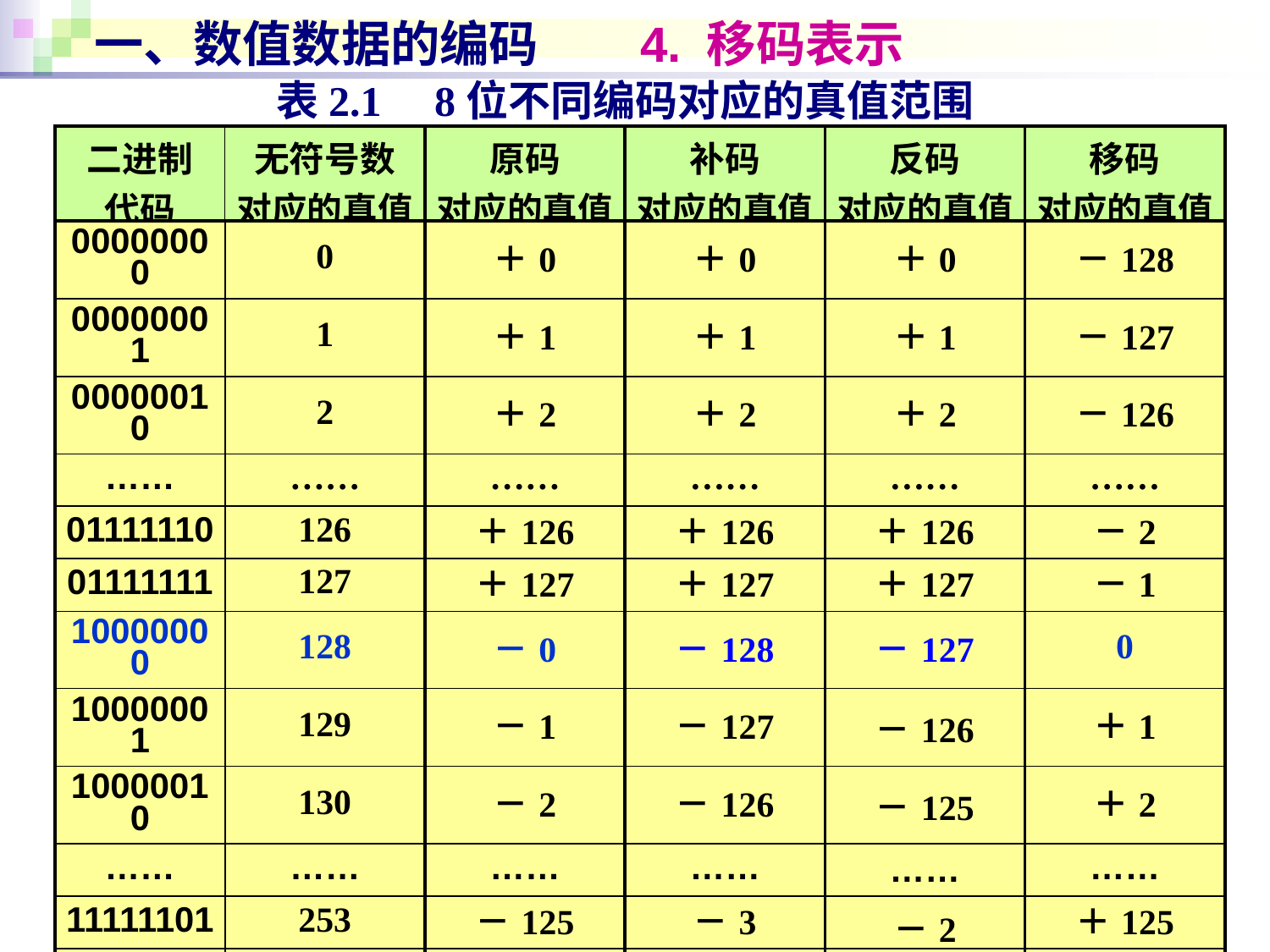

# 一、数值数据的编码        4. 移码表示
表2.1     8位不同编码对应的真值范围

| 二进制 代码 | 无符号数 对应的真值 | 原码 对应的真值 | 补码 对应的真值 | 反码 对应的真值 | 移码 对应的真值 |
| --- | --- | --- | --- | --- | --- |
| 00000000 | 0 | ＋0 | ＋0 | ＋0 | －128 |
| 00000001 | 1 | ＋1 | ＋1 | ＋1 | －127 |
| 00000010 | 2 | ＋2 | ＋2 | ＋2 | －126 |
| …… | …… | …… | …… | …… | …… |
| 01111110 | 126 | ＋126 | ＋126 | ＋126 | －2 |
| 01111111 | 127 | ＋127 | ＋127 | ＋127 | －1 |
| 10000000 | 128 | －0 | －128 | －127 | 0 |
| 10000001 | 129 | －1 | －127 | －126 | ＋1 |
| 10000010 | 130 | －2 | －126 | －125 | ＋2 |
| …… | …… | …… | …… | …… | …… |
| 11111101 | 253 | －125 | －3 | －2 | ＋125 |
| 11111110 | 254 | －126 | －2 | －1 | ＋126 |
| 11111111 | 255 | －127 | －1 | －0 | ＋127 |
63